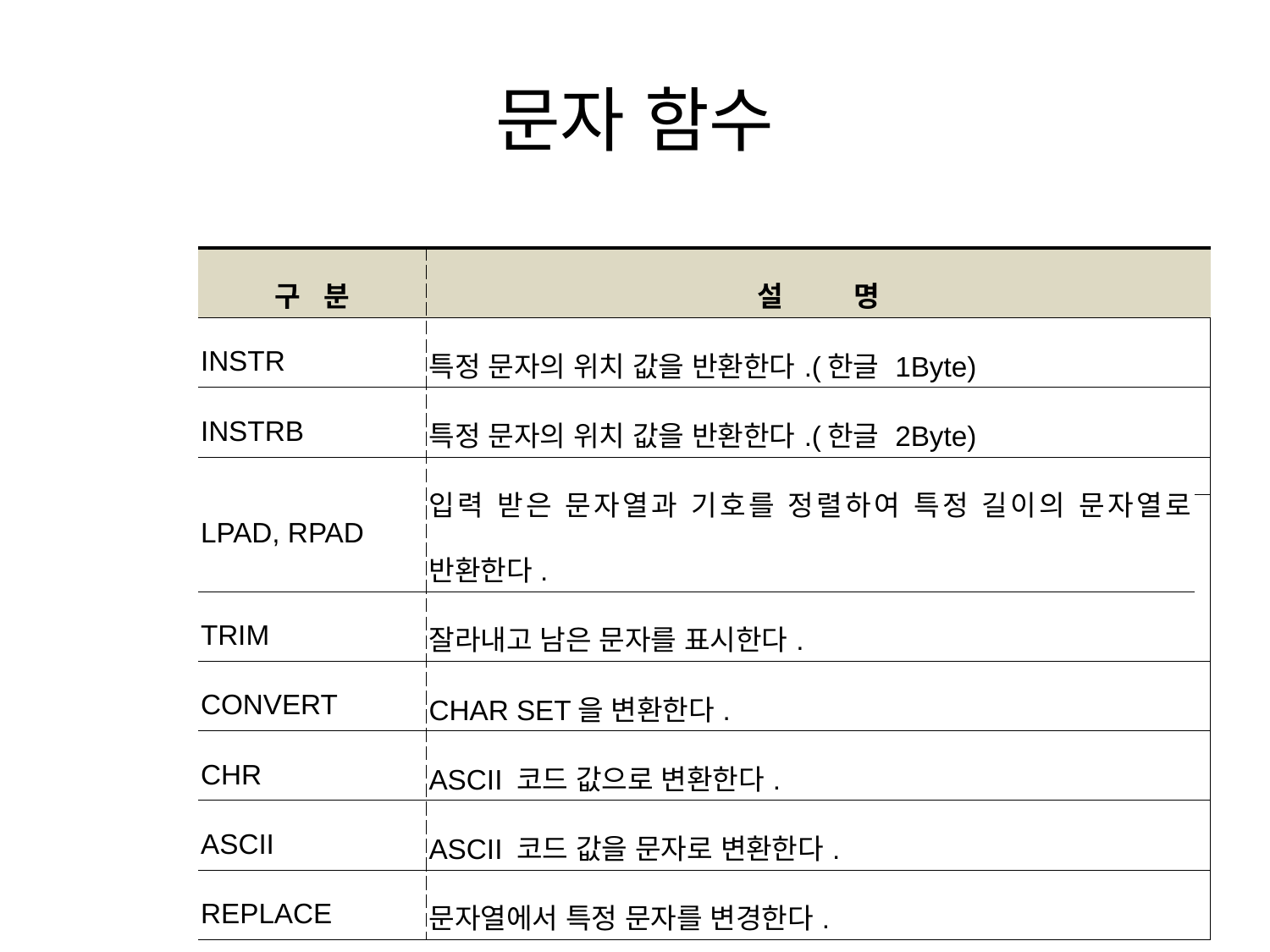

# 문자 함수
| 구 분 | 설 명 |  |
| --- | --- | --- |
| INSTR | 특정 문자의 위치 값을 반환한다.(한글 1Byte) |  |
| INSTRB | 특정 문자의 위치 값을 반환한다.(한글 2Byte) |  |
| LPAD, RPAD | 입력 받은 문자열과 기호를 정렬하여 특정 길이의 문자열로 반환한다. |  |
|  |  |  |
| TRIM | 잘라내고 남은 문자를 표시한다. |  |
| CONVERT | CHAR SET을 변환한다. |  |
| CHR | ASCII 코드 값으로 변환한다. |  |
| ASCII | ASCII 코드 값을 문자로 변환한다. |  |
| REPLACE | 문자열에서 특정 문자를 변경한다. |  |
10